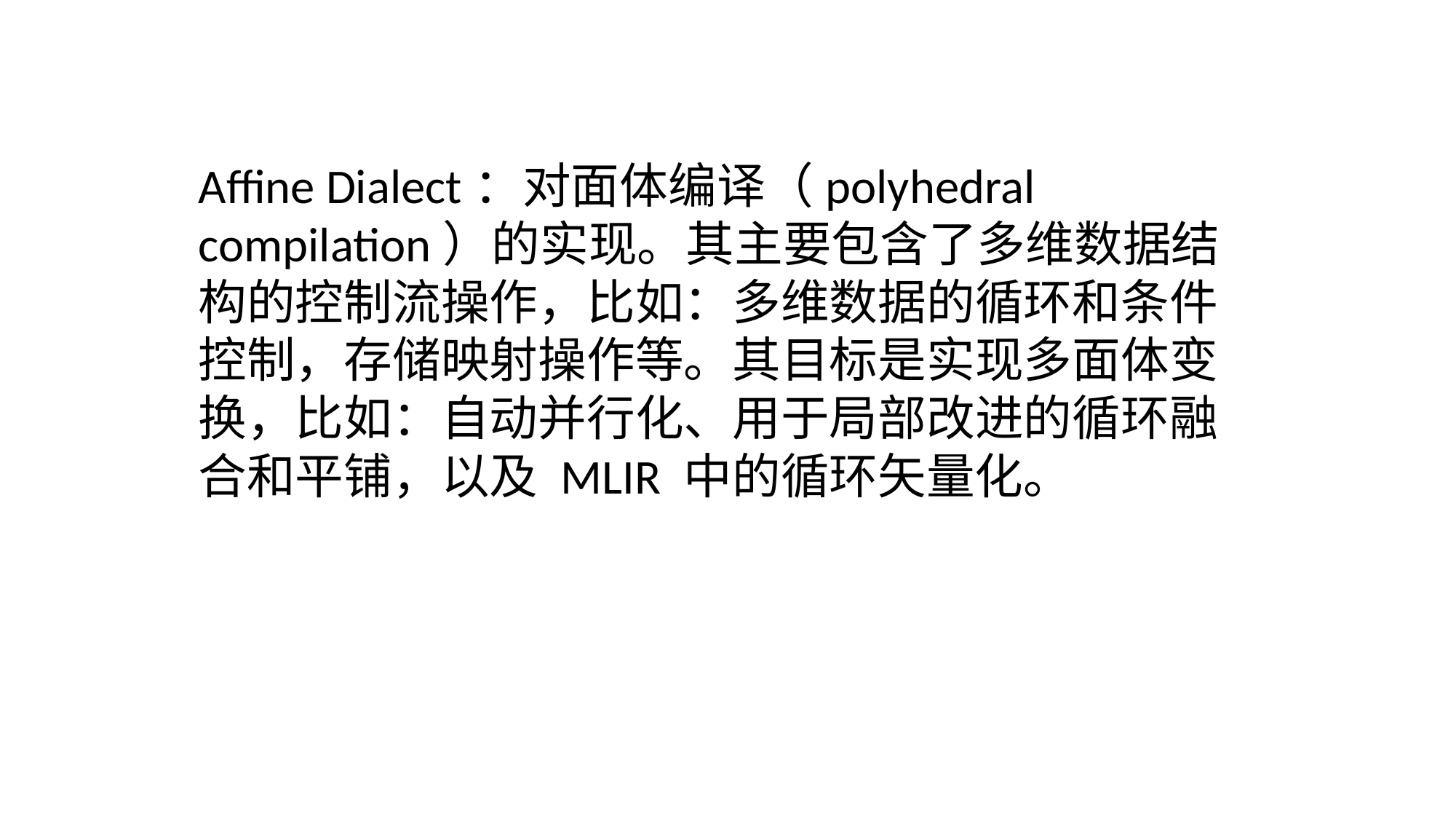

Affine Dialect：对面体编译（polyhedral compilation）的实现。其主要包含了多维数据结构的控制流操作，比如：多维数据的循环和条件控制，存储映射操作等。其目标是实现多面体变换，比如：自动并行化、用于局部改进的循环融合和平铺，以及 MLIR 中的循环矢量化。